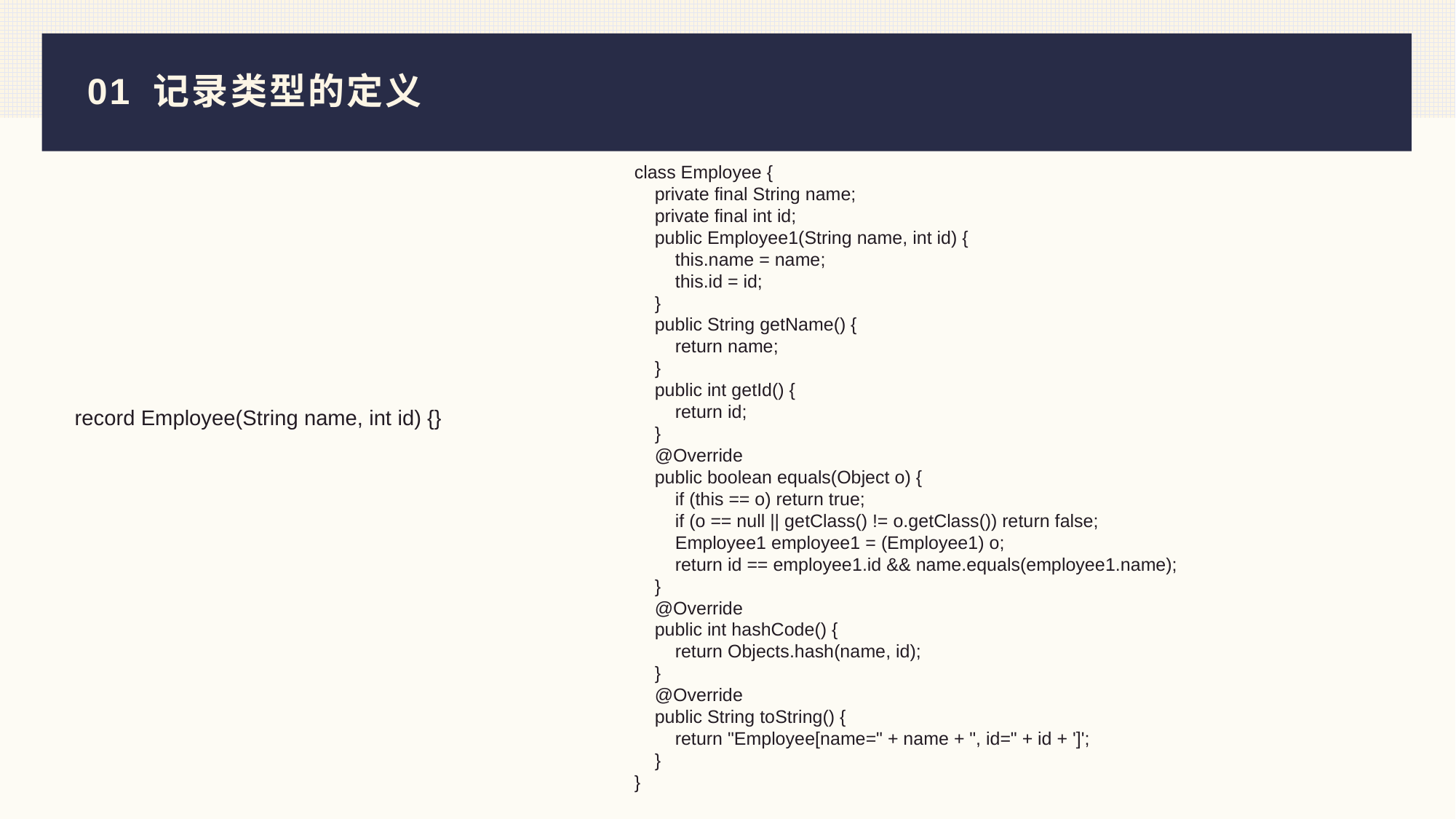

# 01 记录类型的定义
class Employee {
    private final String name;
    private final int id;
    public Employee1(String name, int id) {
        this.name = name;
        this.id = id;
    }
    public String getName() {
        return name;
    }
    public int getId() {
        return id;
    }
    @Override
    public boolean equals(Object o) {
        if (this == o) return true;
        if (o == null || getClass() != o.getClass()) return false;
        Employee1 employee1 = (Employee1) o;
        return id == employee1.id && name.equals(employee1.name);
    }
    @Override
    public int hashCode() {
        return Objects.hash(name, id);
    }
    @Override
    public String toString() {
        return "Employee[name=" + name + ", id=" + id + ']';
    }
}
record Employee(String name, int id) {}